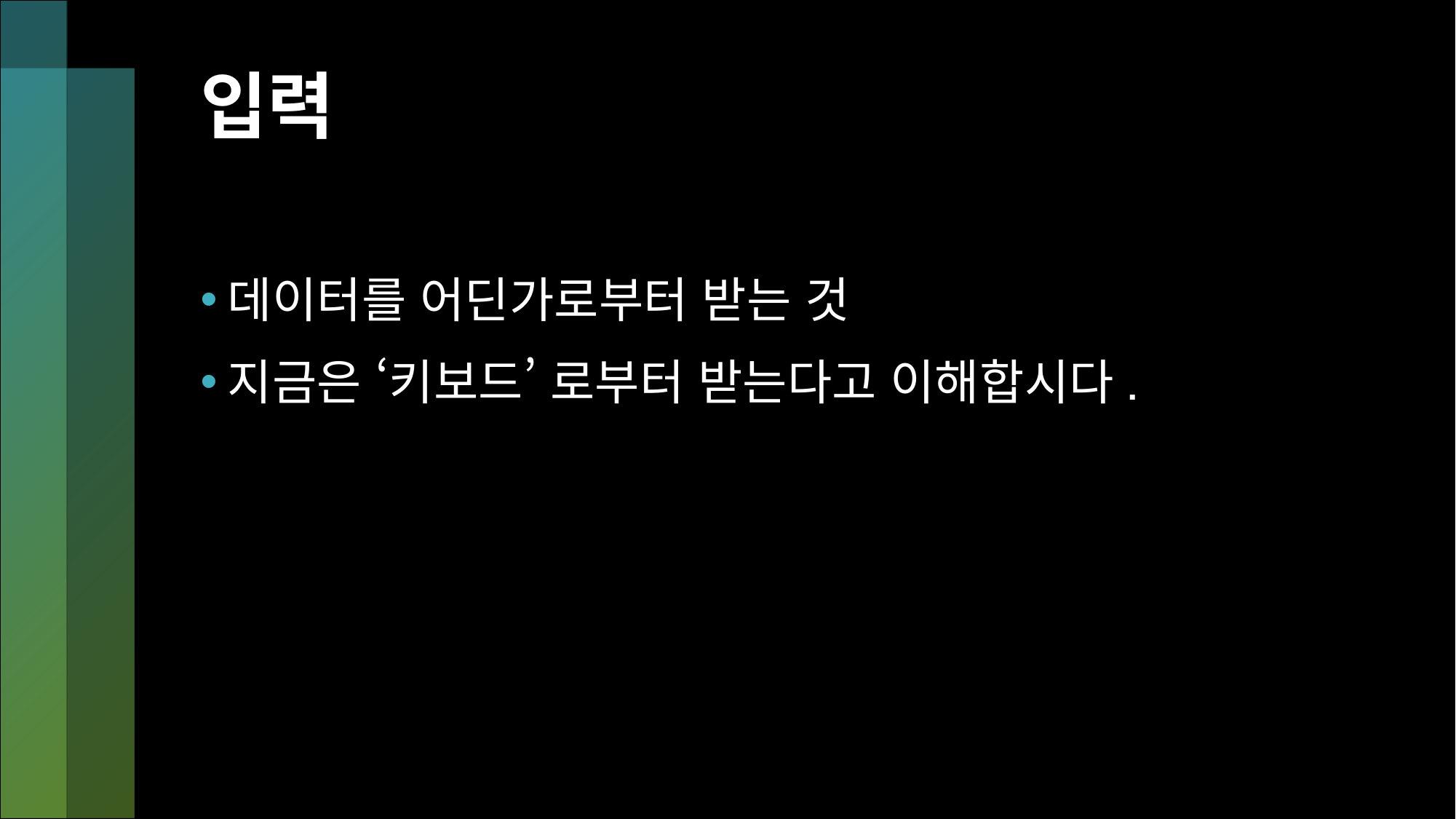

# 입력
데이터를 어딘가로부터 받는 것
지금은 ‘키보드’ 로부터 받는다고 이해합시다.